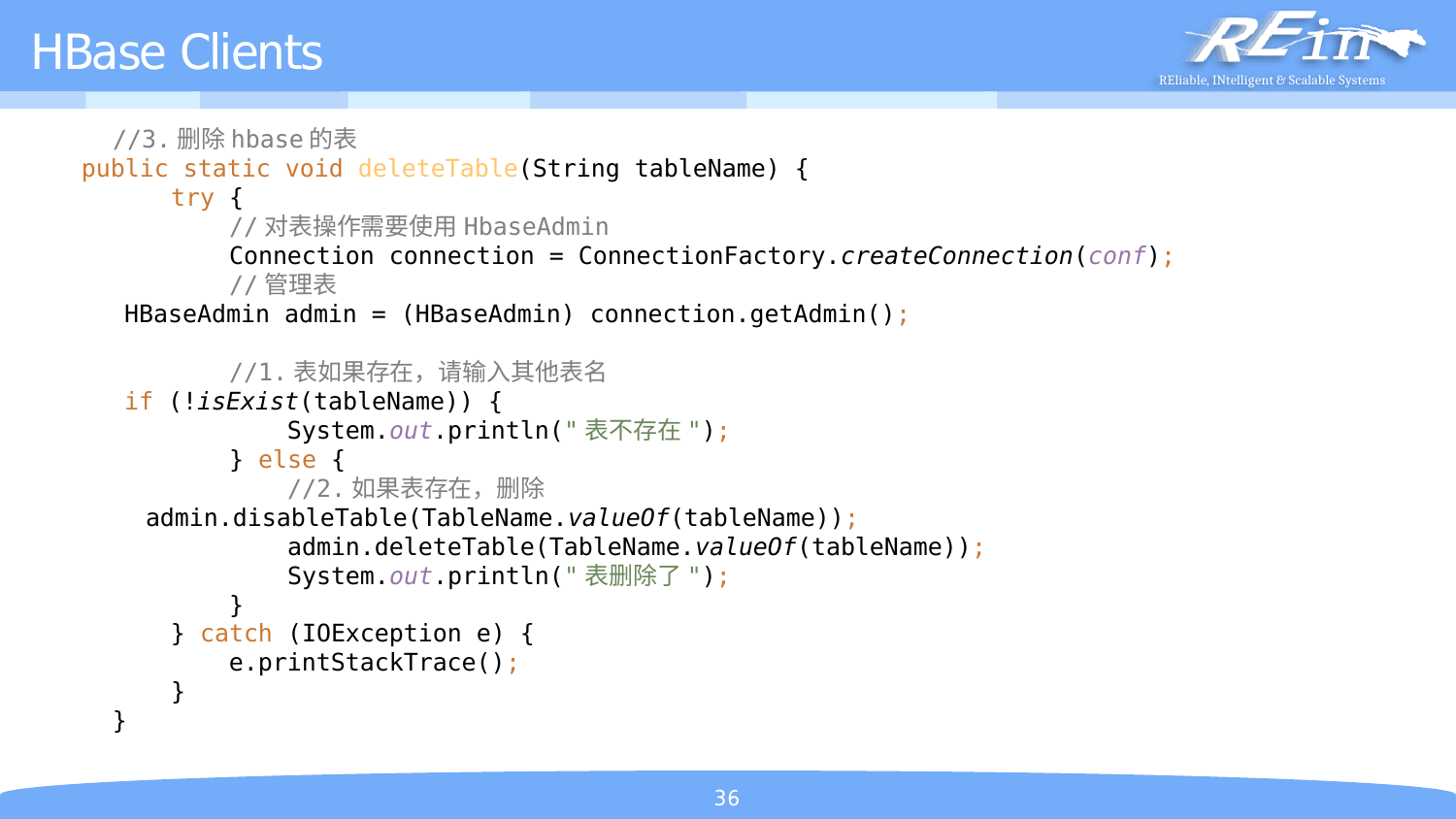

# HBase Clients
    //3.删除hbase的表
    public static void deleteTable(String tableName) {
        try {
            //对表操作需要使用HbaseAdmin
            Connection connection = ConnectionFactory.createConnection(conf);
            //管理表
            HBaseAdmin admin = (HBaseAdmin) connection.getAdmin();
            //1.表如果存在，请输入其他表名
            if (!isExist(tableName)) {
                System.out.println("表不存在");
            } else {
                //2.如果表存在，删除
                admin.disableTable(TableName.valueOf(tableName));
                admin.deleteTable(TableName.valueOf(tableName));
                System.out.println("表删除了");
            }
        } catch (IOException e) {
            e.printStackTrace();
        }
    }
36